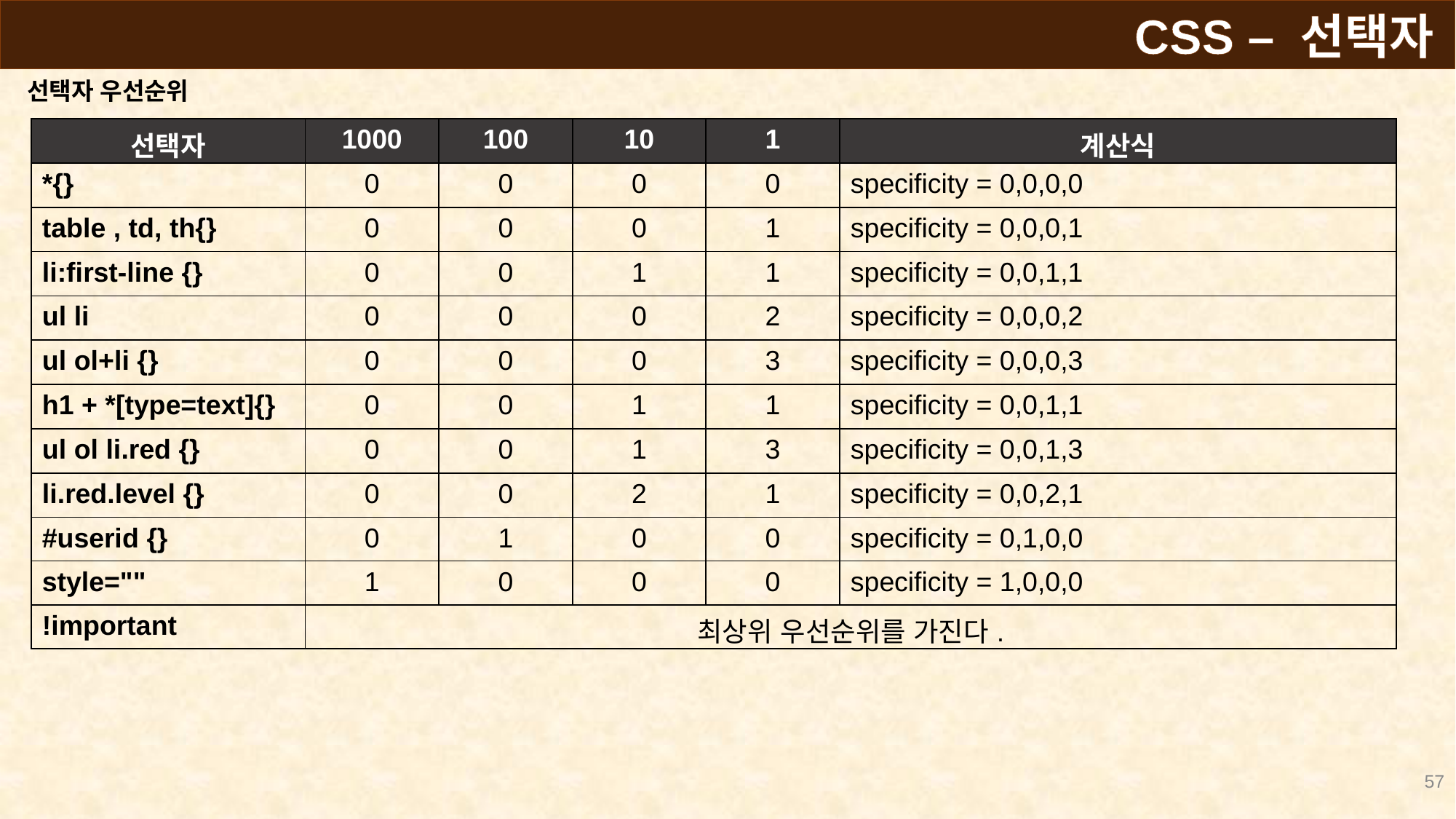

CSS – 선택자
선택자 우선순위
| 선택자 | 1000 | 100 | 10 | 1 | 계산식 |
| --- | --- | --- | --- | --- | --- |
| \*{} | 0 | 0 | 0 | 0 | specificity = 0,0,0,0 |
| table , td, th{} | 0 | 0 | 0 | 1 | specificity = 0,0,0,1 |
| li:first-line {} | 0 | 0 | 1 | 1 | specificity = 0,0,1,1 |
| ul li | 0 | 0 | 0 | 2 | specificity = 0,0,0,2 |
| ul ol+li {} | 0 | 0 | 0 | 3 | specificity = 0,0,0,3 |
| h1 + \*[type=text]{} | 0 | 0 | 1 | 1 | specificity = 0,0,1,1 |
| ul ol li.red {} | 0 | 0 | 1 | 3 | specificity = 0,0,1,3 |
| li.red.level {} | 0 | 0 | 2 | 1 | specificity = 0,0,2,1 |
| #userid {} | 0 | 1 | 0 | 0 | specificity = 0,1,0,0 |
| style="" | 1 | 0 | 0 | 0 | specificity = 1,0,0,0 |
| !important | 최상위 우선순위를 가진다. |  |  |  |  |
57